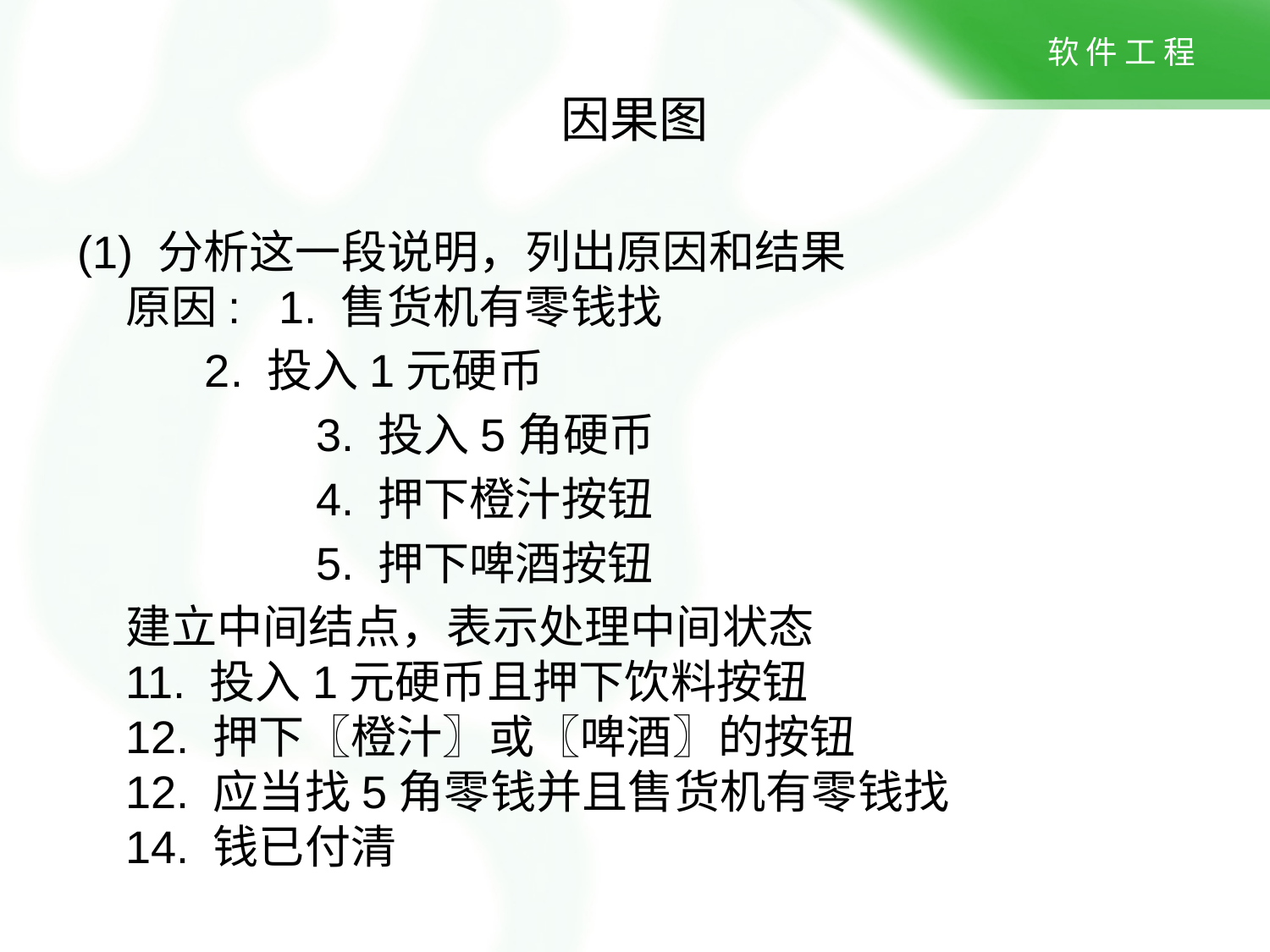

因果图
(1) 分析这一段说明，列出原因和结果
原因:   1. 售货机有零钱找
          2. 投入1元硬币
		     3. 投入5角硬币
		     4. 押下橙汁按钮
		     5. 押下啤酒按钮
	建立中间结点，表示处理中间状态
11. 投入1元硬币且押下饮料按钮
12. 押下〖橙汁〗或〖啤酒〗的按钮
12. 应当找5角零钱并且售货机有零钱找
14. 钱已付清